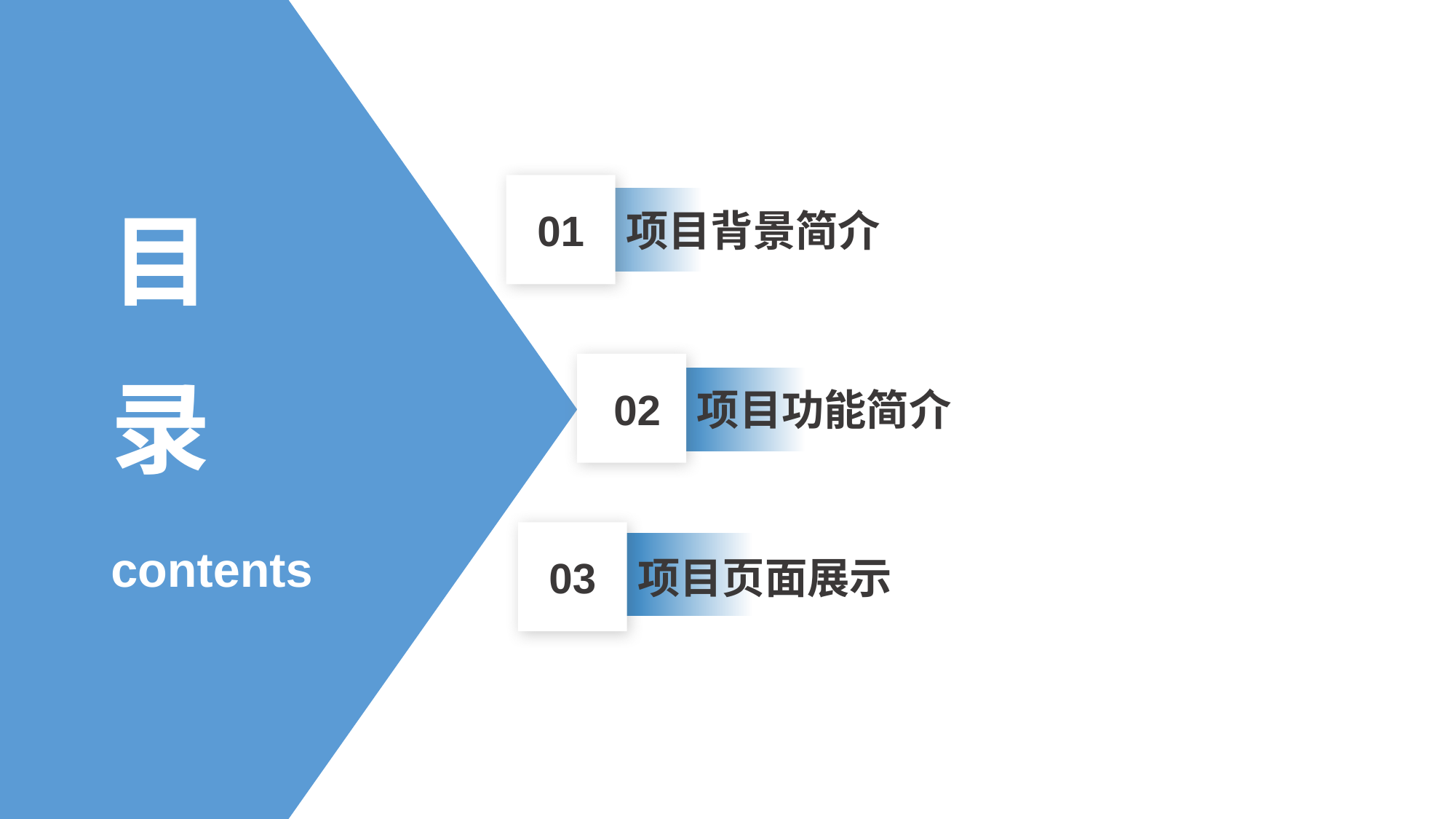

PPT模板 http://www.1ppt.com/moban/

01
项目背景简介
目

02
录
项目功能简介

03
contents
项目页面展示